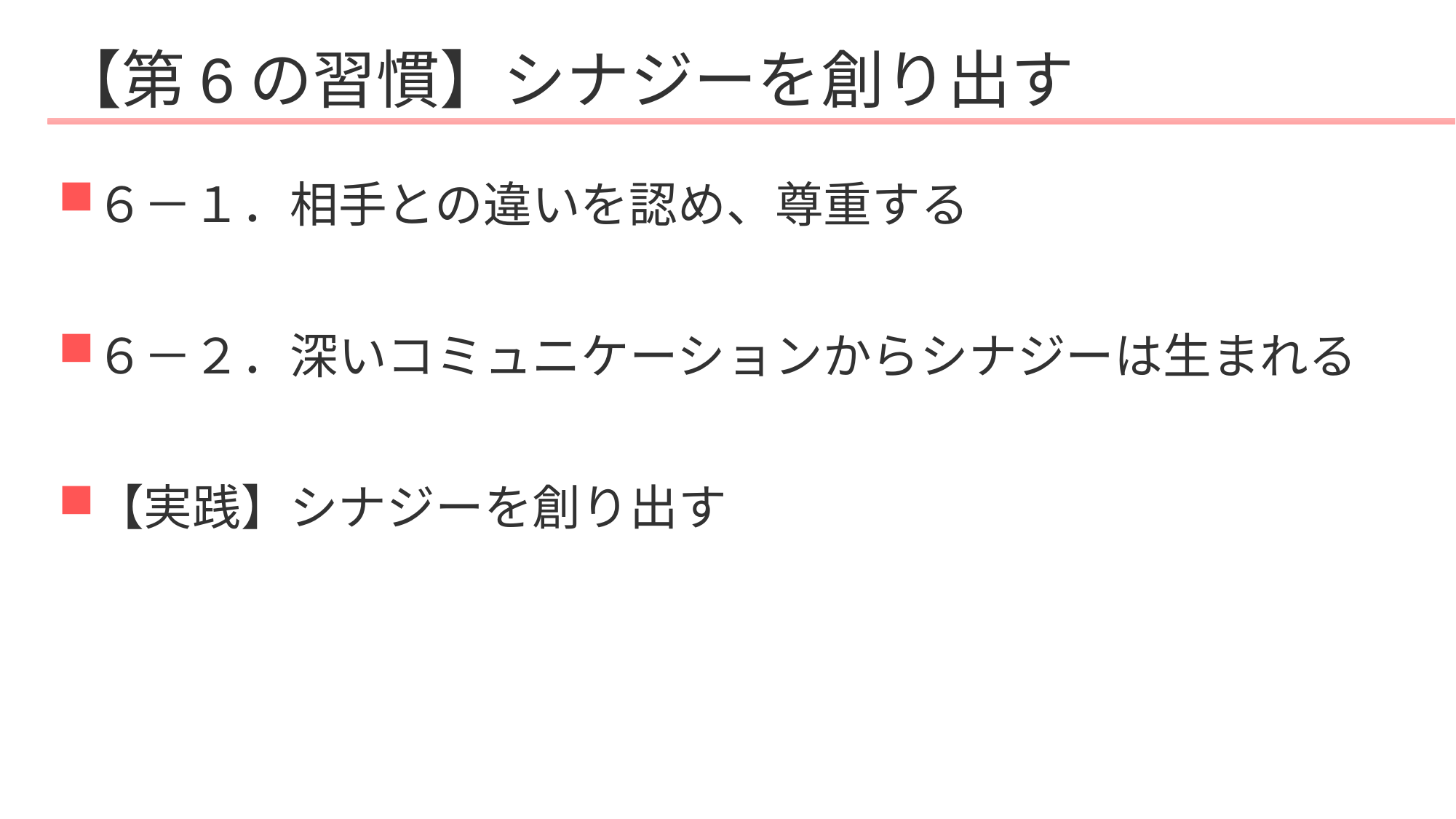

# 【第6の習慣】シナジーを創り出す
６－１．相手との違いを認め、尊重する
６－２．深いコミュニケーションからシナジーは生まれる
【実践】シナジーを創り出す
51